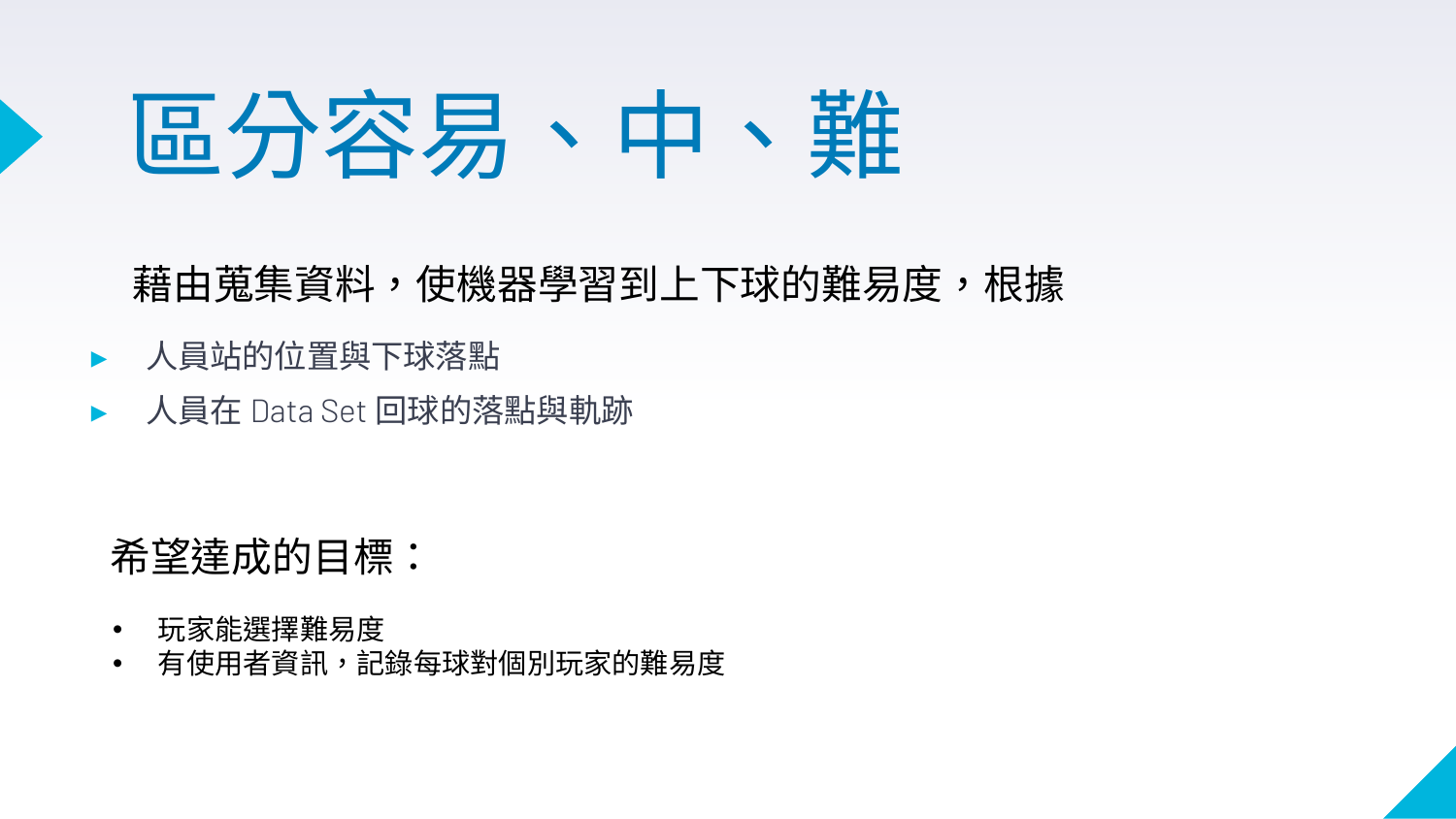

# 區分容易、中、難
藉由蒐集資料，使機器學習到上下球的難易度，根據
人員站的位置與下球落點
人員在Data Set回球的落點與軌跡

希望達成的目標：
玩家能選擇難易度
有使用者資訊，記錄每球對個別玩家的難易度